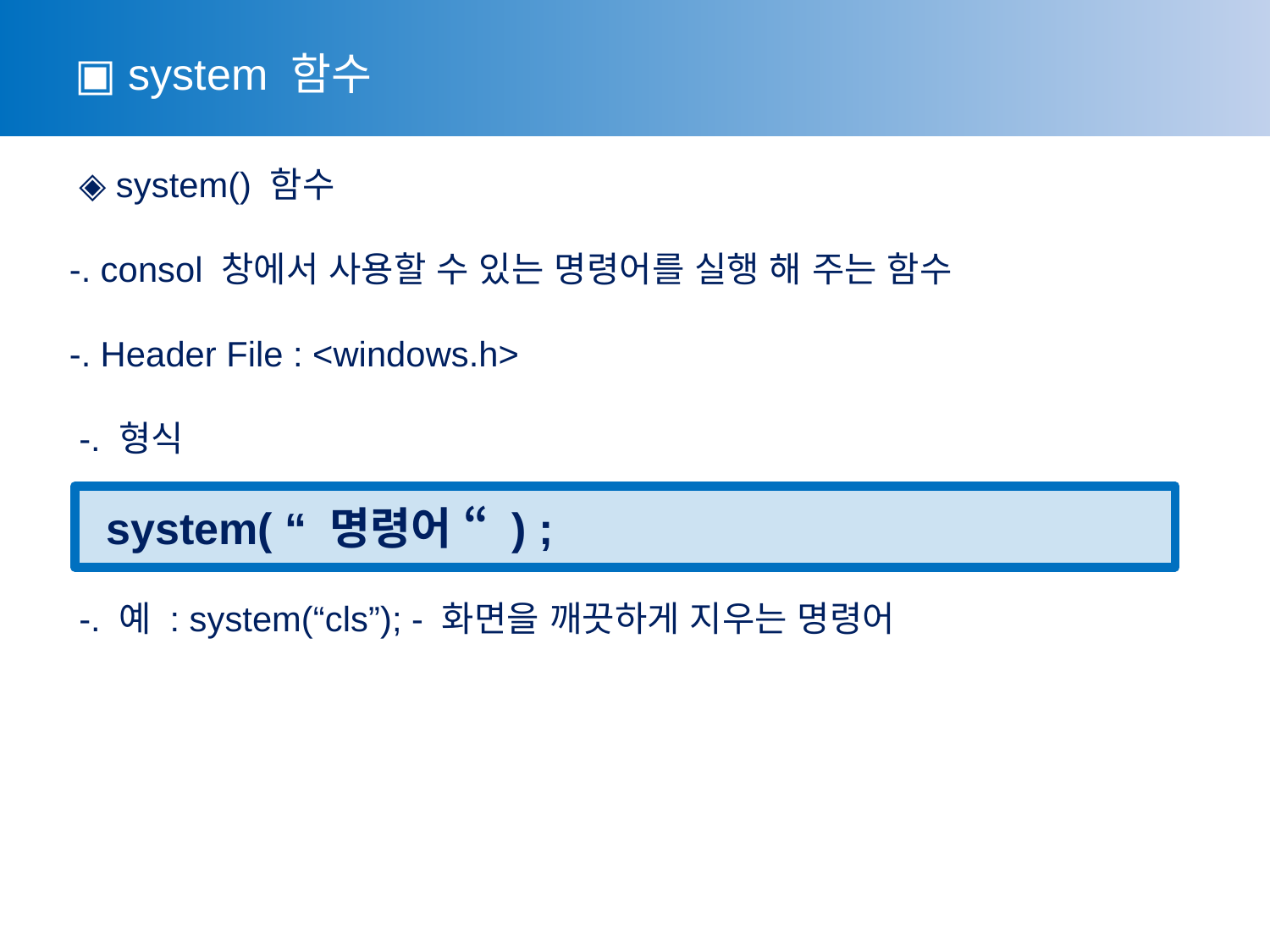

▣ system 함수
 ◈ system() 함수

-. consol 창에서 사용할 수 있는 명령어를 실행 해 주는 함수

-. Header File : <windows.h>

 -. 형식

   system( “ 명령어 “ ) ;

 -. 예 : system(“cls”); - 화면을 깨끗하게 지우는 명령어